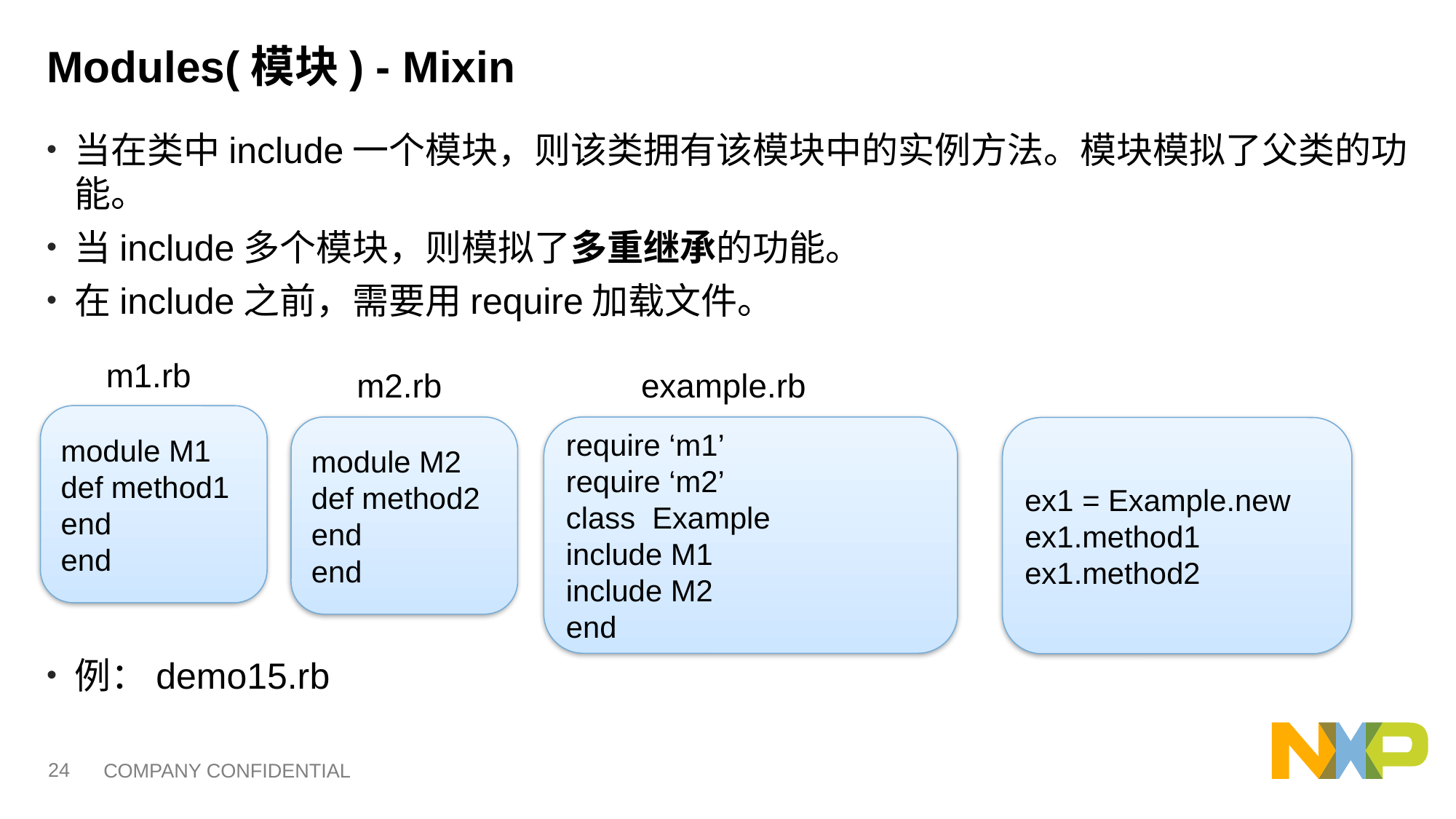

# Modules(模块) - Mixin
当在类中include一个模块，则该类拥有该模块中的实例方法。模块模拟了父类的功能。
当include多个模块，则模拟了多重继承的功能。
在include之前，需要用require加载文件。

例：demo15.rb

m1.rb
module M1
def method1
end
end
m2.rb
module M2
def method2
end
end
example.rb
require ‘m1’
require ‘m2’
class  Example
include M1
include M2
end
ex1 = Example.new
ex1.method1
ex1.method2